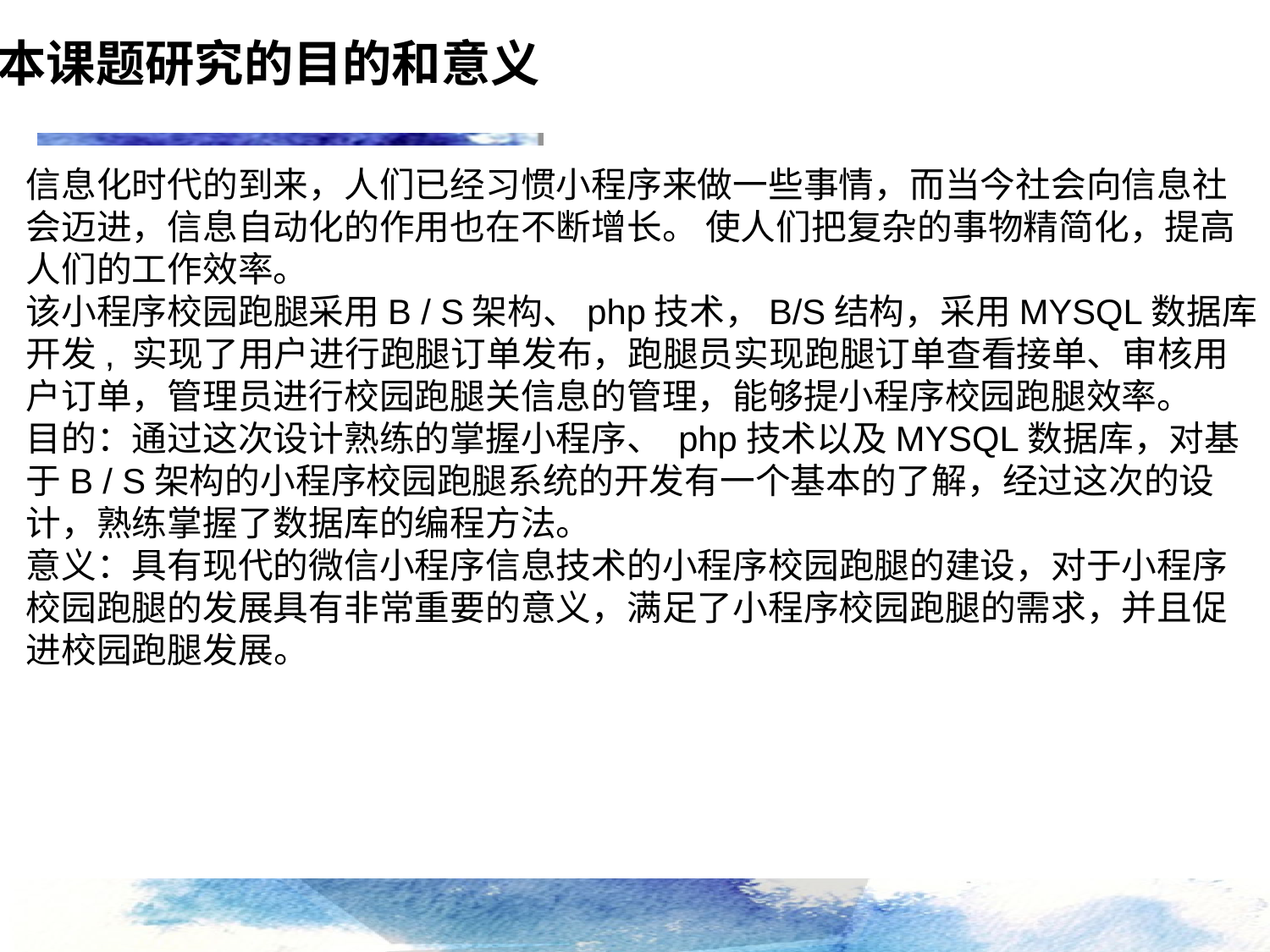

本课题研究的目的和意义
信息化时代的到来，人们已经习惯小程序来做一些事情，而当今社会向信息社会迈进，信息自动化的作用也在不断增长。 使人们把复杂的事物精简化，提高人们的工作效率。
该小程序校园跑腿采用B / S架构、php技术，B/S结构，采用MYSQL数据库开发, 实现了用户进行跑腿订单发布，跑腿员实现跑腿订单查看接单、审核用户订单，管理员进行校园跑腿关信息的管理，能够提小程序校园跑腿效率。
目的：通过这次设计熟练的掌握小程序、 php技术以及MYSQL数据库，对基于B / S架构的小程序校园跑腿系统的开发有一个基本的了解，经过这次的设计，熟练掌握了数据库的编程方法。
意义：具有现代的微信小程序信息技术的小程序校园跑腿的建设，对于小程序校园跑腿的发展具有非常重要的意义，满足了小程序校园跑腿的需求，并且促进校园跑腿发展。
点击添加文本
点击添加文本
点击添加文本
点击添加文本